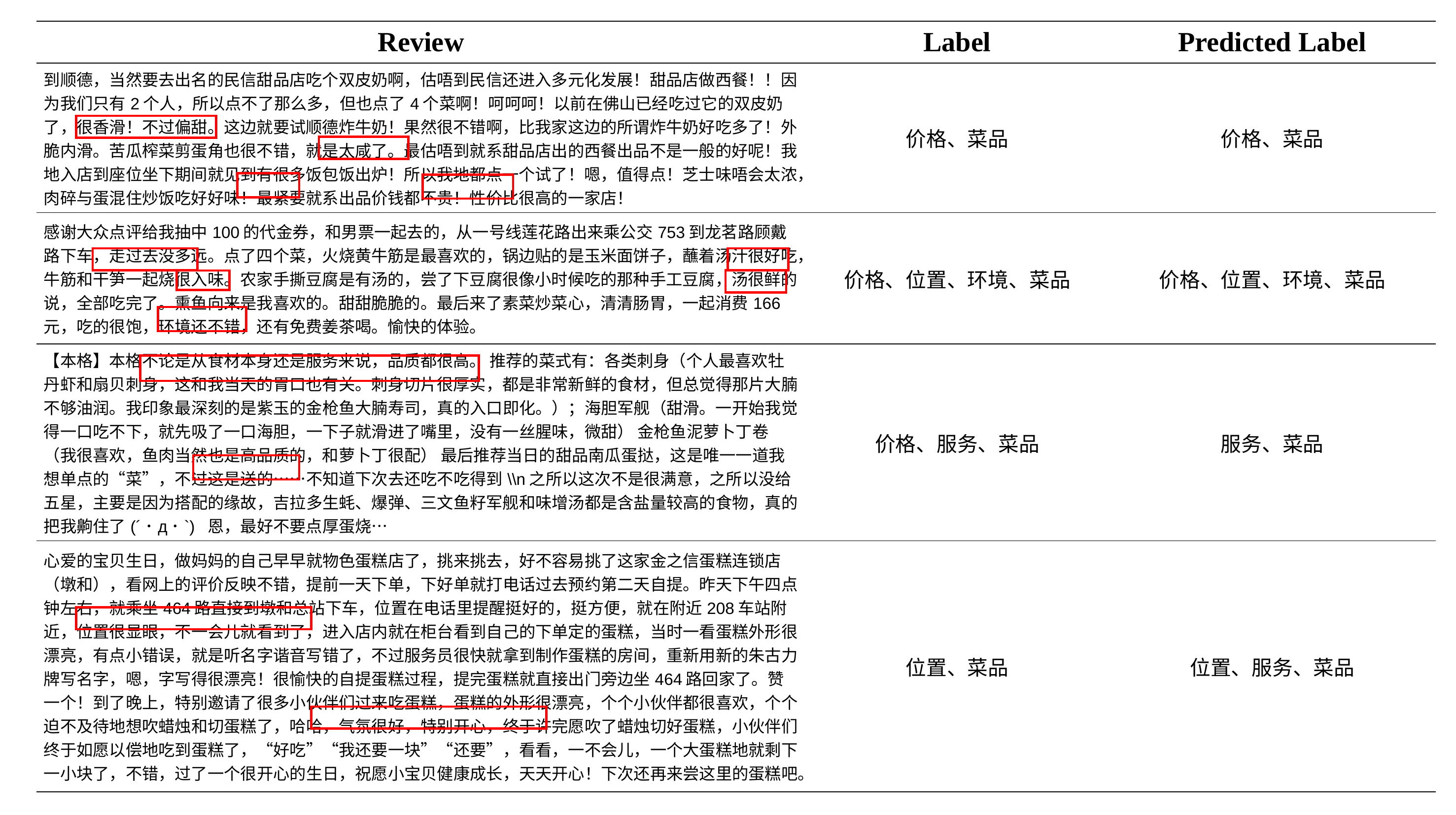

| Review | Label | Predicted Label |
| --- | --- | --- |
| 到顺德，当然要去出名的民信甜品店吃个双皮奶啊，估唔到民信还进入多元化发展！甜品店做西餐！！因为我们只有2个人，所以点不了那么多，但也点了4个菜啊！呵呵呵！以前在佛山已经吃过它的双皮奶了，很香滑！不过偏甜。这边就要试顺德炸牛奶！果然很不错啊，比我家这边的所谓炸牛奶好吃多了！外脆内滑。苦瓜榨菜剪蛋角也很不错，就是太咸了。最估唔到就系甜品店出的西餐出品不是一般的好呢！我地入店到座位坐下期间就见到有很多饭包饭出炉！所以我地都点一个试了！嗯，值得点！芝士味唔会太浓，肉碎与蛋混住炒饭吃好好味！最紧要就系出品价钱都不贵！性价比很高的一家店！ | 价格、菜品 | 价格、菜品 |
| 感谢大众点评给我抽中100的代金券，和男票一起去的，从一号线莲花路出来乘公交753到龙茗路顾戴路下车，走过去没多远。点了四个菜，火烧黄牛筋是最喜欢的，锅边贴的是玉米面饼子，蘸着汤汁很好吃，牛筋和干笋一起烧很入味。农家手撕豆腐是有汤的，尝了下豆腐很像小时候吃的那种手工豆腐，汤很鲜的说，全部吃完了。熏鱼向来是我喜欢的。甜甜脆脆的。最后来了素菜炒菜心，清清肠胃，一起消费166元，吃的很饱，环境还不错，还有免费姜茶喝。愉快的体验。 | 价格、位置、环境、菜品 | 价格、位置、环境、菜品 |
| 【本格】本格不论是从食材本身还是服务来说，品质都很高。 推荐的菜式有：各类刺身（个人最喜欢牡丹虾和扇贝刺身，这和我当天的胃口也有关。刺身切片很厚实，都是非常新鲜的食材，但总觉得那片大腩不够油润。我印象最深刻的是紫玉的金枪鱼大腩寿司，真的入口即化。）；海胆军舰（甜滑。一开始我觉得一口吃不下，就先吸了一口海胆，一下子就滑进了嘴里，没有一丝腥味，微甜） 金枪鱼泥萝卜丁卷（我很喜欢，鱼肉当然也是高品质的，和萝卜丁很配） 最后推荐当日的甜品南瓜蛋挞，这是唯一一道我想单点的“菜”，不过这是送的……不知道下次去还吃不吃得到\\n之所以这次不是很满意，之所以没给五星，主要是因为搭配的缘故，吉拉多生蚝、爆弹、三文鱼籽军舰和味增汤都是含盐量较高的食物，真的把我齁住了(´･д･`) 恩，最好不要点厚蛋烧… | 价格、服务、菜品 | 服务、菜品 |
| 心爱的宝贝生日，做妈妈的自己早早就物色蛋糕店了，挑来挑去，好不容易挑了这家金之信蛋糕连锁店（墩和），看网上的评价反映不错，提前一天下单，下好单就打电话过去预约第二天自提。昨天下午四点钟左右，就乘坐464路直接到墩和总站下车，位置在电话里提醒挺好的，挺方便，就在附近208车站附近，位置很显眼，不一会儿就看到了，进入店内就在柜台看到自己的下单定的蛋糕，当时一看蛋糕外形很漂亮，有点小错误，就是听名字谐音写错了，不过服务员很快就拿到制作蛋糕的房间，重新用新的朱古力牌写名字，嗯，字写得很漂亮！很愉快的自提蛋糕过程，提完蛋糕就直接出门旁边坐464路回家了。赞一个！到了晚上，特别邀请了很多小伙伴们过来吃蛋糕，蛋糕的外形很漂亮，个个小伙伴都很喜欢，个个迫不及待地想吹蜡烛和切蛋糕了，哈哈，气氛很好，特别开心，终于许完愿吹了蜡烛切好蛋糕，小伙伴们终于如愿以偿地吃到蛋糕了，“好吃”“我还要一块”“还要”，看看，一不会儿，一个大蛋糕地就剩下一小块了，不错，过了一个很开心的生日，祝愿小宝贝健康成长，天天开心！下次还再来尝这里的蛋糕吧。 | 位置、菜品 | 位置、服务、菜品 |